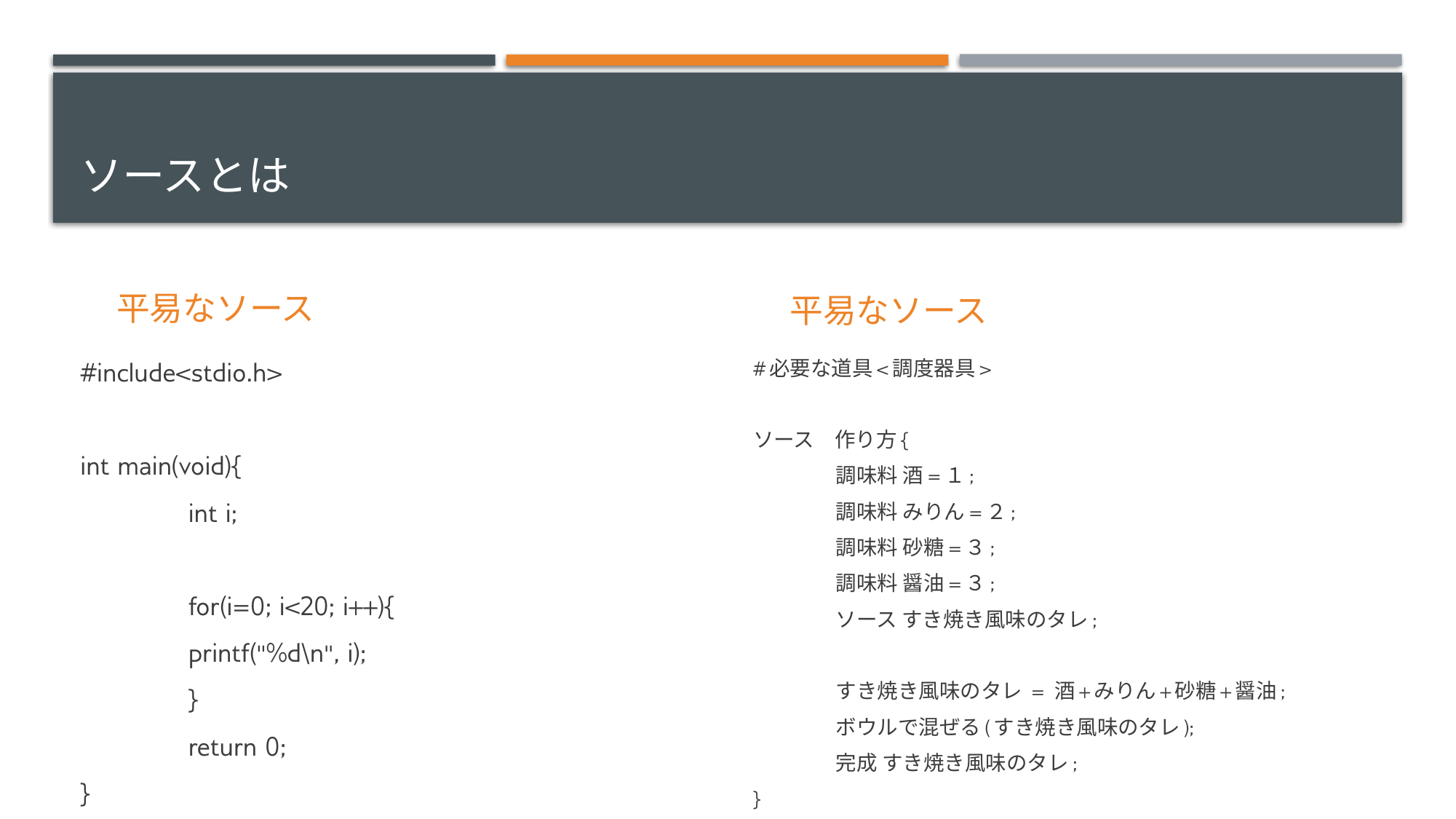

# ソースとは
平易なソース
平易なソース
#include<stdio.h>

int main(void){
	int i;

	for(i=0; i<20; i++){
		printf("%d\n", i);
	}
	return 0;
}

#必要な道具<調度器具>

ソース　作り方{
	調味料 酒=１;
	調味料 みりん=２;
	調味料 砂糖=３;
	調味料 醤油=３;
	ソース すき焼き風味のタレ;

	すき焼き風味のタレ = 酒+みりん+砂糖+醤油;
	ボウルで混ぜる(すき焼き風味のタレ);
	完成 すき焼き風味のタレ;
}